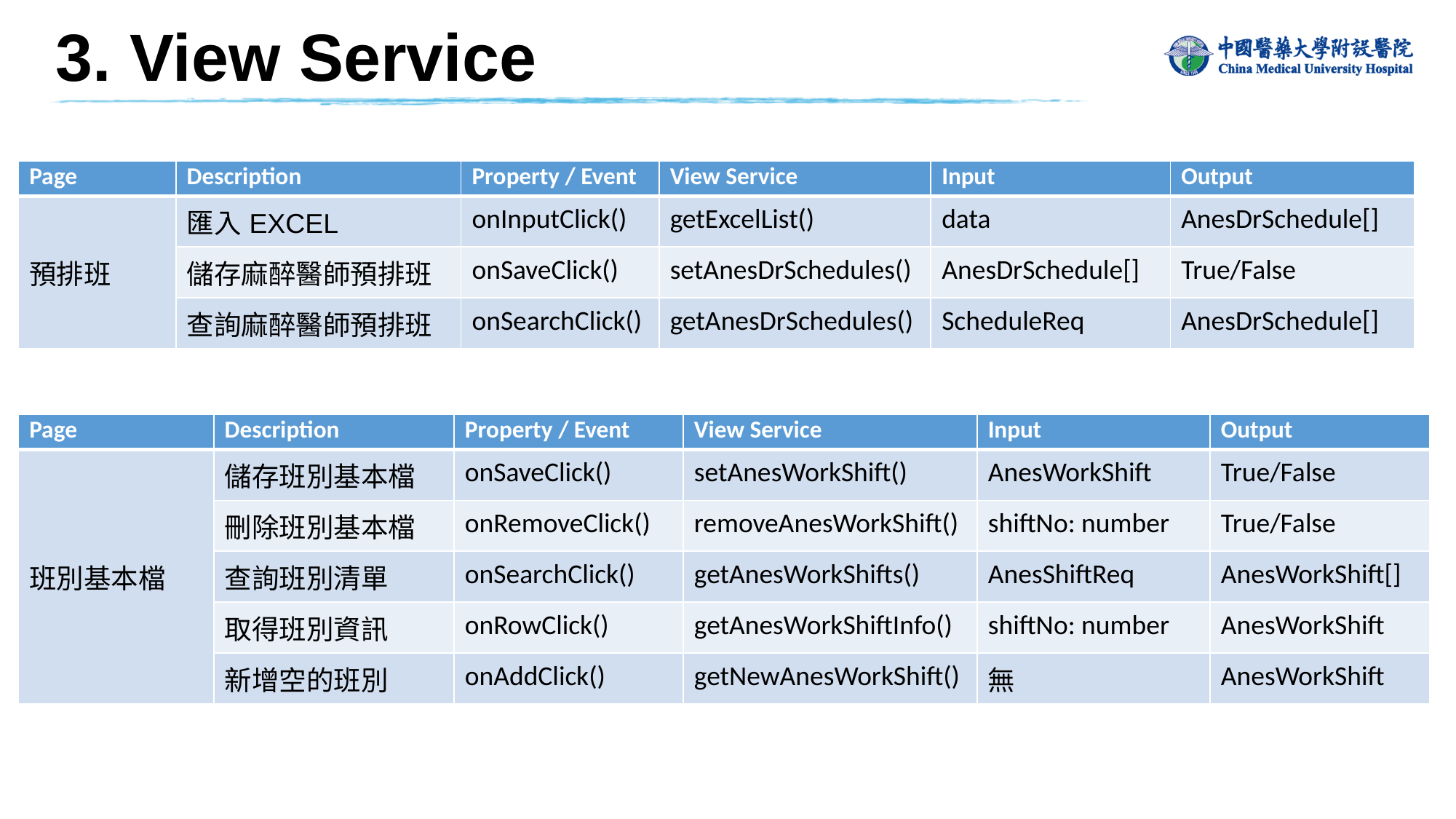

3. View Service
| Page | Description | Property / Event | View Service | Input | Output |
| --- | --- | --- | --- | --- | --- |
| 預排班 | 匯入EXCEL | onInputClick() | getExcelList() | data | AnesDrSchedule[] |
|  | 儲存麻醉醫師預排班 | onSaveClick() | setAnesDrSchedules() | AnesDrSchedule[] | True/False |
|  | 查詢麻醉醫師預排班 | onSearchClick() | getAnesDrSchedules() | ScheduleReq | AnesDrSchedule[] |
| Page | Description | Property / Event | View Service | Input | Output |
| --- | --- | --- | --- | --- | --- |
| 班別基本檔 | 儲存班別基本檔 | onSaveClick() | setAnesWorkShift() | AnesWorkShift | True/False |
|  | 刪除班別基本檔 | onRemoveClick() | removeAnesWorkShift() | shiftNo: number | True/False |
|  | 查詢班別清單 | onSearchClick() | getAnesWorkShifts() | AnesShiftReq | AnesWorkShift[] |
|  | 取得班別資訊 | onRowClick() | getAnesWorkShiftInfo() | shiftNo: number | AnesWorkShift |
|  | 新增空的班別 | onAddClick() | getNewAnesWorkShift() | 無 | AnesWorkShift |